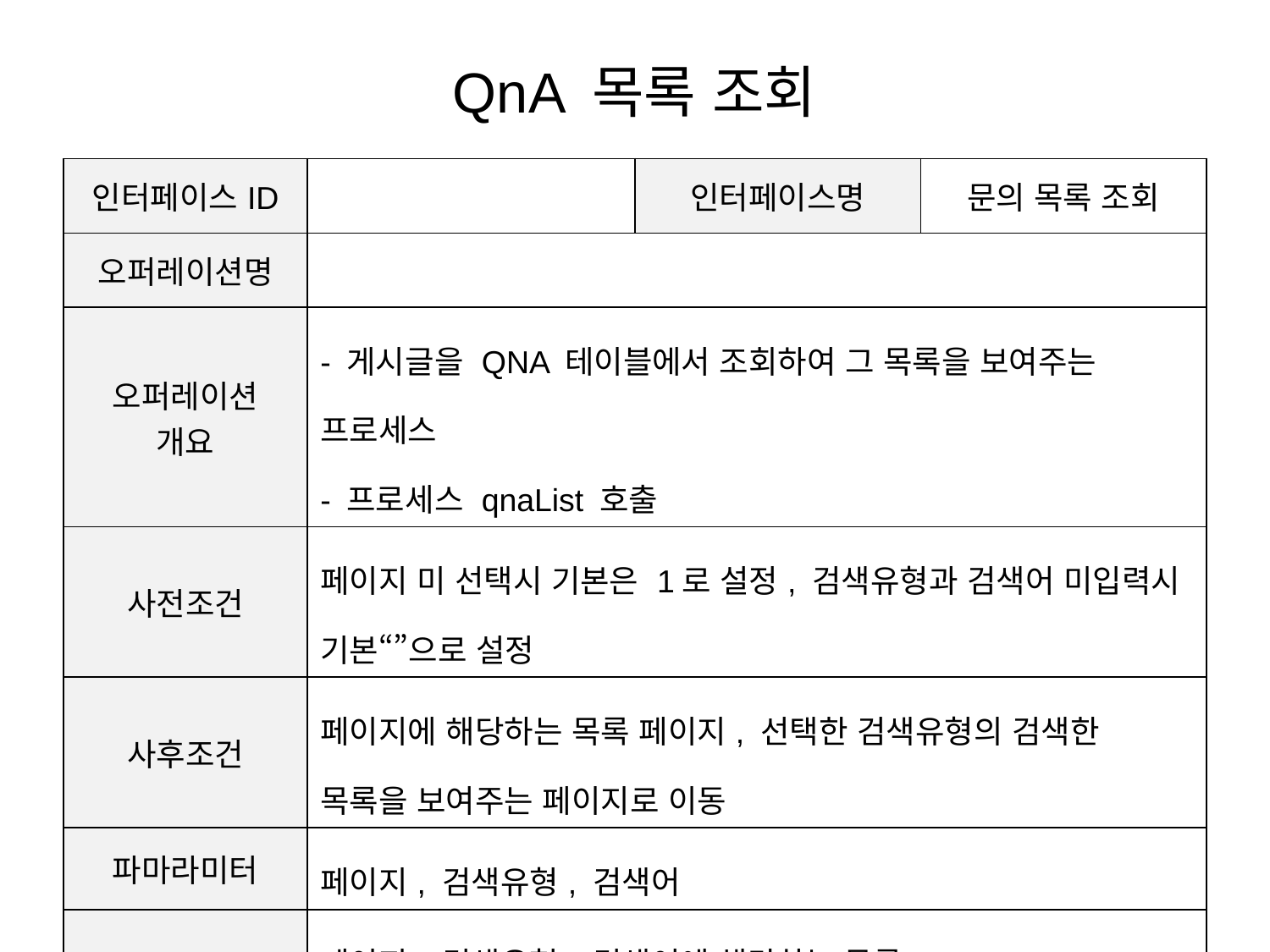

# QnA 목록 조회
| 인터페이스ID |  | 인터페이스명 | 문의 목록 조회 |
| --- | --- | --- | --- |
| 오퍼레이션명 |  |  |  |
| 오퍼레이션 개요 | - 게시글을 QNA 테이블에서 조회하여 그 목록을 보여주는 프로세스 - 프로세스 qnaList 호출 |  |  |
| 사전조건 | 페이지 미 선택시 기본은 1로 설정, 검색유형과 검색어 미입력시 기본“”으로 설정 |  |  |
| 사후조건 | 페이지에 해당하는 목록 페이지, 선택한 검색유형의 검색한 목록을 보여주는 페이지로 이동 |  |  |
| 파마라미터 | 페이지, 검색유형, 검색어 |  |  |
| 반환 값 | 페이지, 검색유형, 검색어에 해당하는 목록 ArrayList<QnADTO> |  |  |